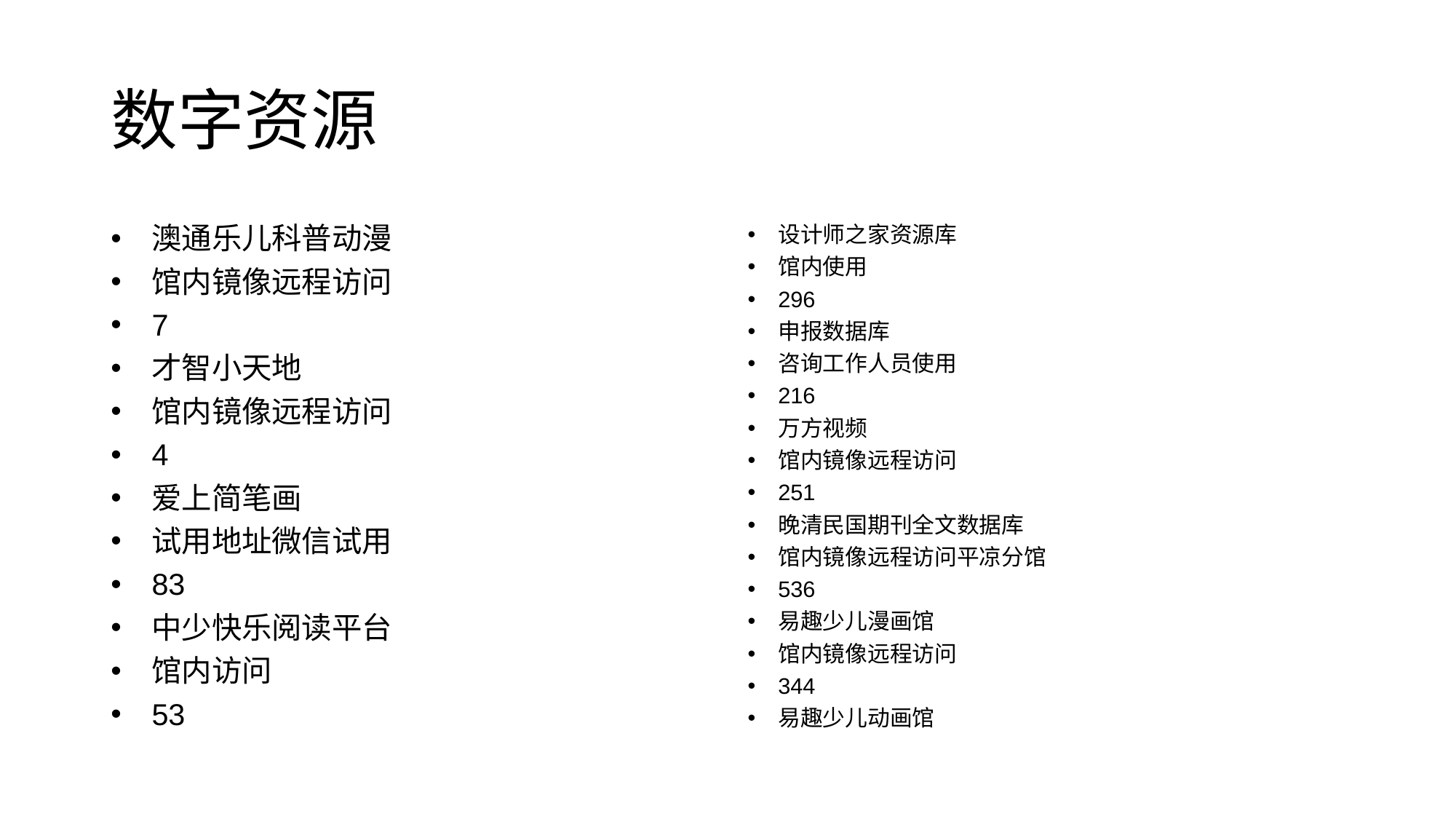

# 数字资源
澳通乐儿科普动漫
馆内镜像远程访问
7
才智小天地
馆内镜像远程访问
4
爱上简笔画
试用地址微信试用
83
中少快乐阅读平台
馆内访问
53

设计师之家资源库
馆内使用
296
申报数据库
咨询工作人员使用
216
万方视频
馆内镜像远程访问
251
晚清民国期刊全文数据库
馆内镜像远程访问平凉分馆
536
易趣少儿漫画馆
馆内镜像远程访问
344
易趣少儿动画馆